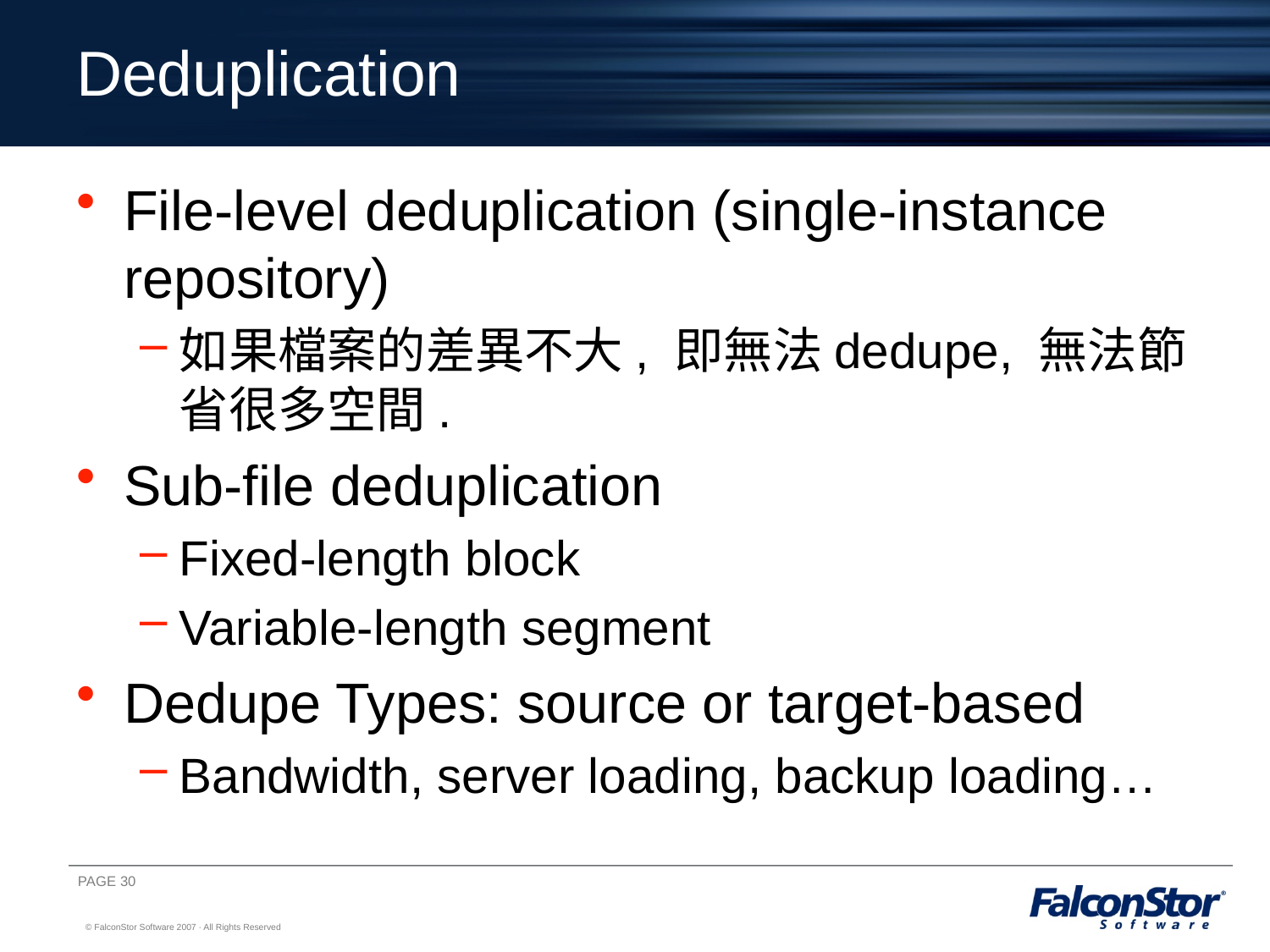

# Deduplication
File-level deduplication (single-instance repository)
如果檔案的差異不大, 即無法dedupe, 無法節省很多空間.
Sub-file deduplication
Fixed-length block
Variable-length segment
Dedupe Types: source or target-based
Bandwidth, server loading, backup loading…